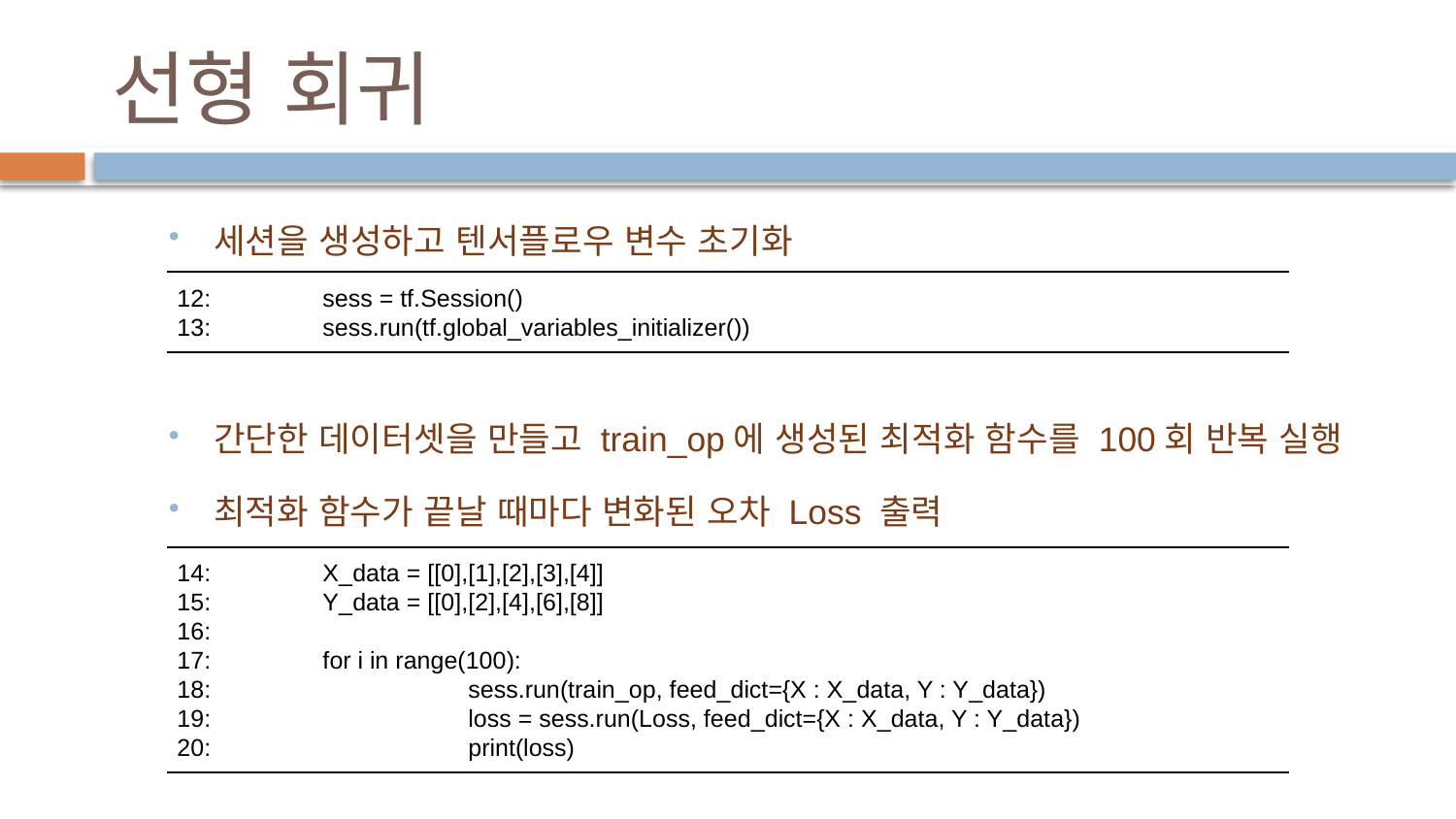

# 선형 회귀
세션을 생성하고 텐서플로우 변수 초기화

간단한 데이터셋을 만들고 train_op에 생성된 최적화 함수를 100회 반복 실행
최적화 함수가 끝날 때마다 변화된 오차 Loss 출력
| 12: sess = tf.Session() 13: sess.run(tf.global\_variables\_initializer()) |
| --- |
| 14: X\_data = [[0],[1],[2],[3],[4]] 15: Y\_data = [[0],[2],[4],[6],[8]] 16: 17: for i in range(100): 18: sess.run(train\_op, feed\_dict={X : X\_data, Y : Y\_data}) 19: loss = sess.run(Loss, feed\_dict={X : X\_data, Y : Y\_data}) 20: print(loss) |
| --- |